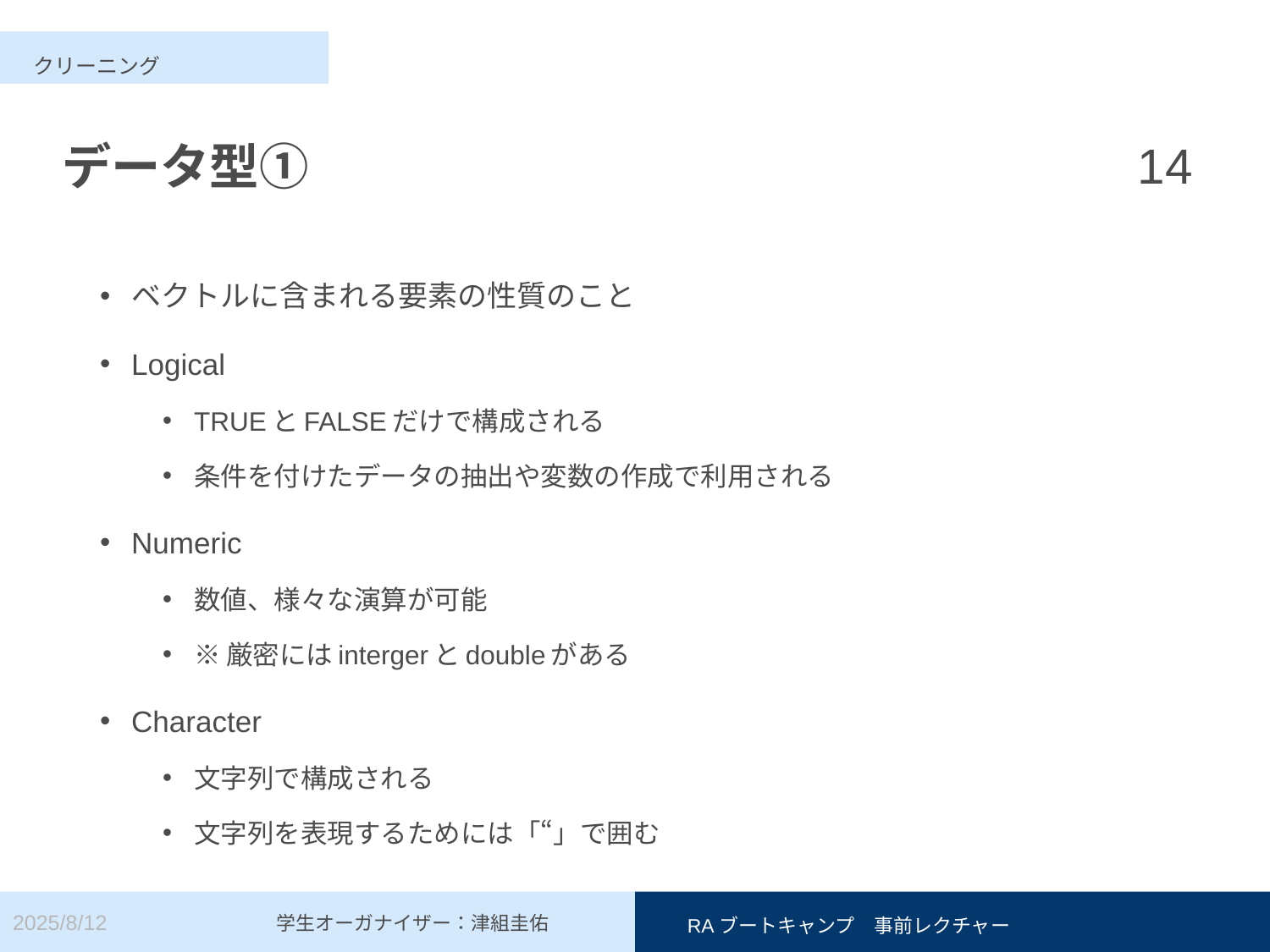

クリーニング
14
# データ型①
ベクトルに含まれる要素の性質のこと
Logical
TRUEとFALSEだけで構成される
条件を付けたデータの抽出や変数の作成で利用される
Numeric
数値、様々な演算が可能
※厳密にはintergerとdoubleがある
Character
文字列で構成される
文字列を表現するためには「“」で囲む

2025/8/12
　RAブートキャンプ　事前レクチャー